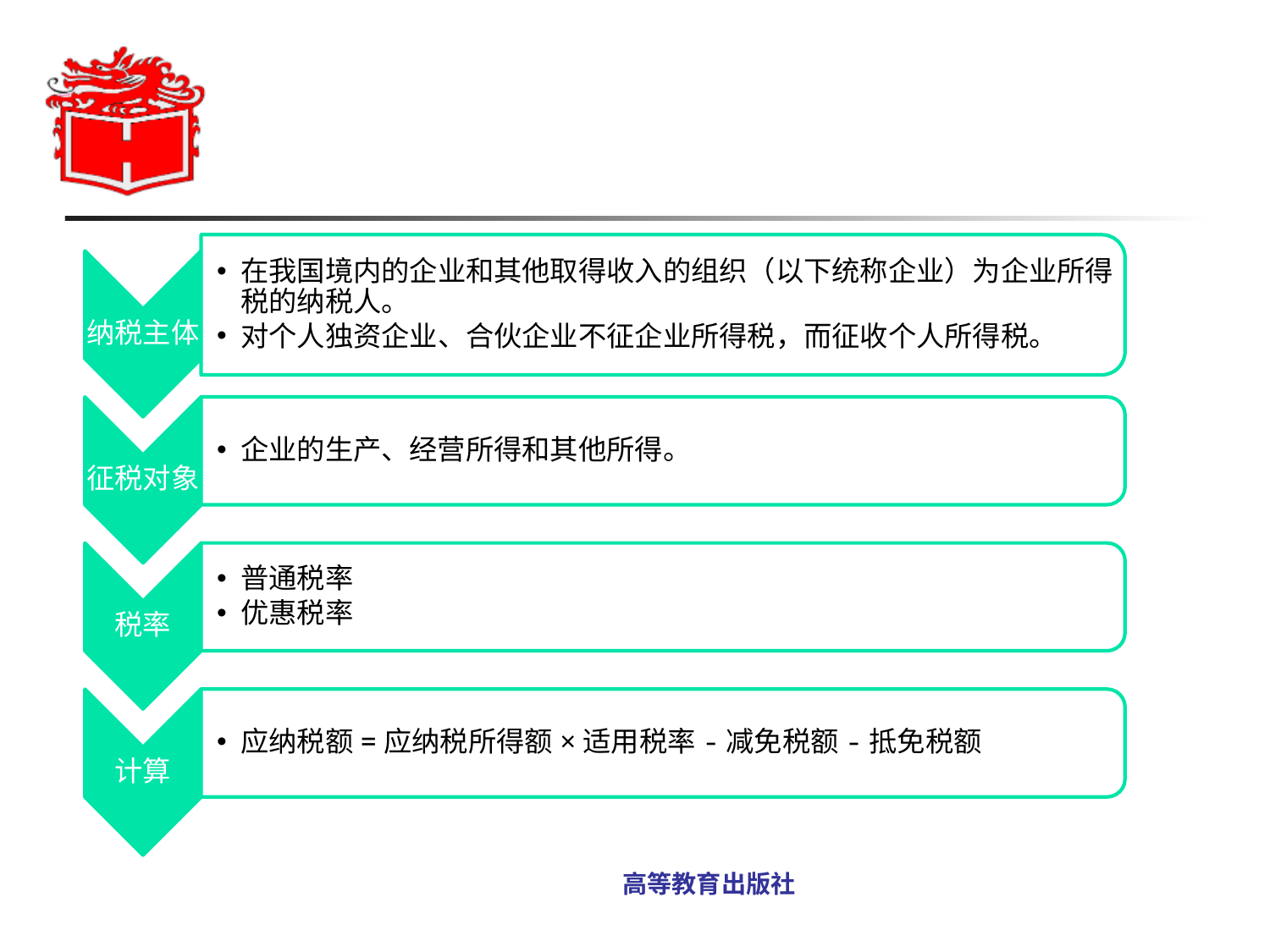

纳税主体
在我国境内的企业和其他取得收入的组织（以下统称企业）为企业所得税的纳税人。
对个人独资企业、合伙企业不征企业所得税，而征收个人所得税。
征税对象
企业的生产、经营所得和其他所得。
税率
普通税率
优惠税率
计算
应纳税额=应纳税所得额×适用税率-减免税额-抵免税额

高等教育出版社